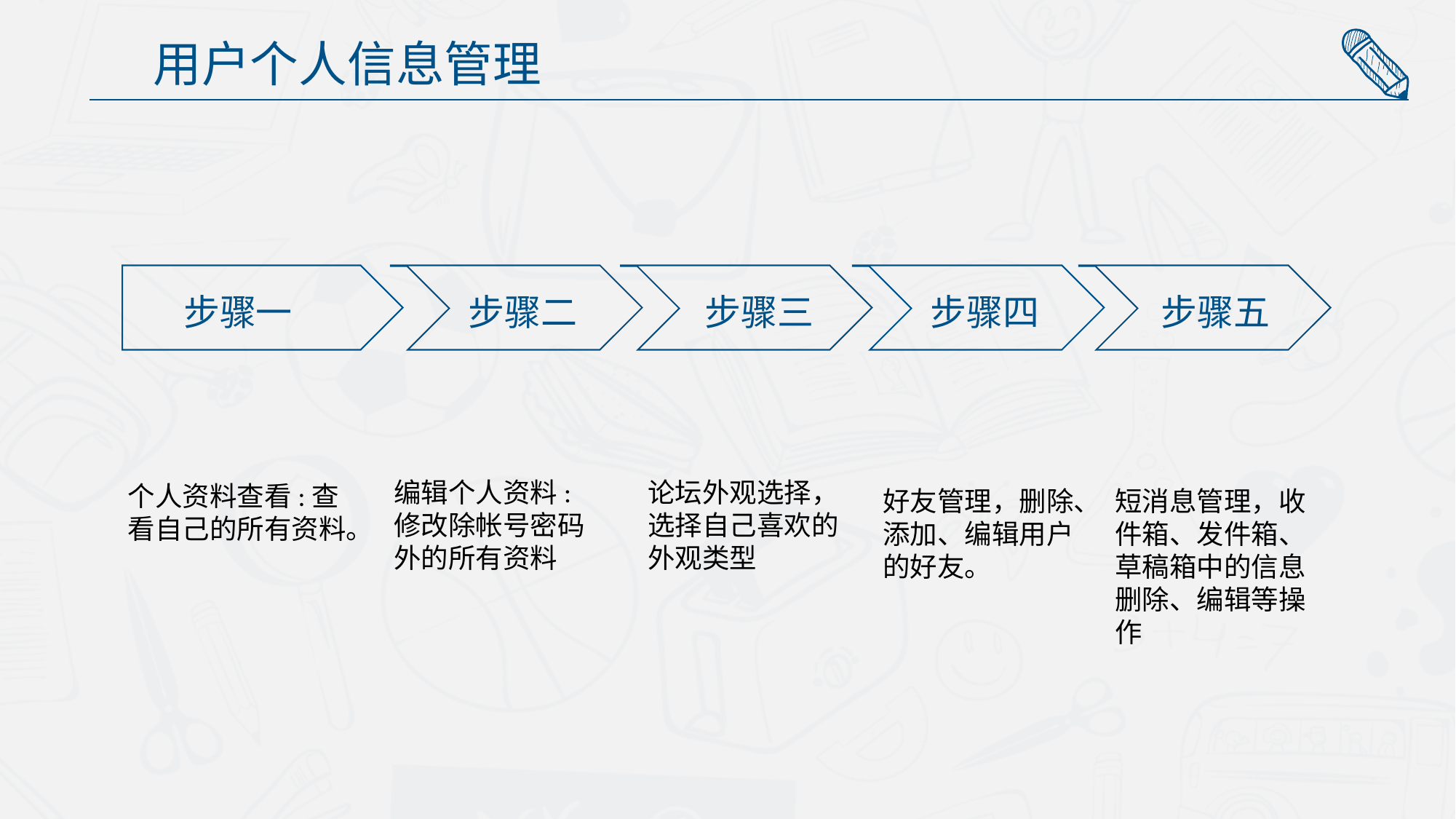

用户个人信息管理

步骤一

步骤二

步骤三

步骤四

步骤五

论坛外观选择，选择自己喜欢的外观类型

编辑个人资料:修改除帐号密码外的所有资料

好友管理，删除、添加、编辑用户的好友。

短消息管理，收件箱、发件箱、草稿箱中的信息删除、编辑等操作

个人资料查看:查看自己的所有资料。